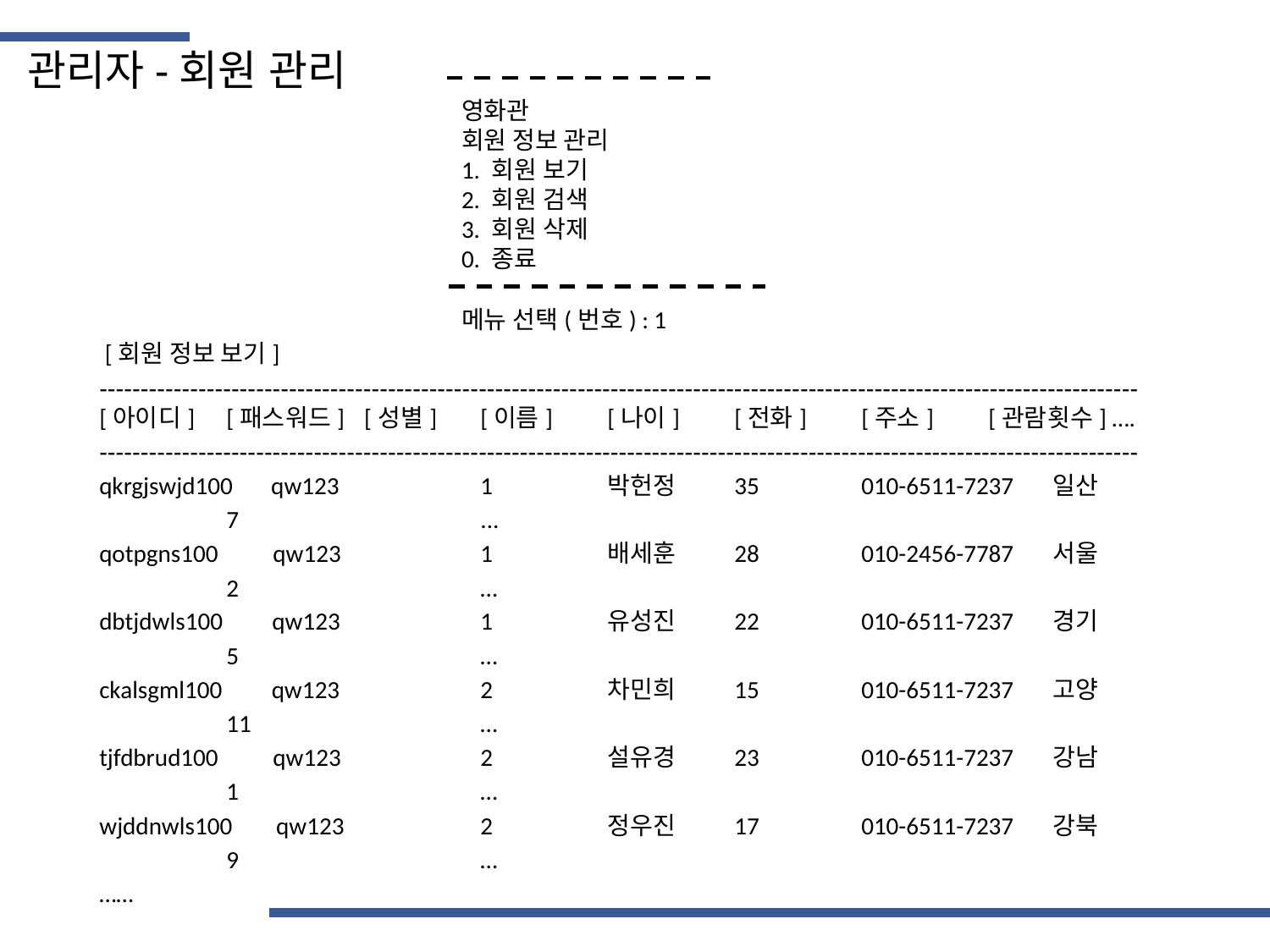

관리자-회원 관리
영화관
회원 정보 관리
1. 회원 보기
2. 회원 검색
3. 회원 삭제
0. 종료
메뉴 선택(번호) : 1
 [회원 정보 보기]
------------------------------------------------------------------------------------------------------------------------------
[아이디]	[패스워드]	  [성별]	[이름]	[나이]	[전화]	[주소]	[관람횟수] ….
------------------------------------------------------------------------------------------------------------------------------
qkrgjswjd100       qw123		1	박헌정	35	010-6511-7237      일산		7		...
qotpgns100          qw123		1	배세훈	28	010-2456-7787      서울		2		…
dbtjdwls100         qw123		1	유성진	22	010-6511-7237      경기		5		…
ckalsgml100         qw123		2	차민희	15	010-6511-7237      고양		11		…
tjfdbrud100          qw123		2	설유경	23	010-6511-7237      강남		1		…
wjddnwls100        qw123		2	정우진	17	010-6511-7237      강북		9		…
……

------------------------------------------------------------------------------------------------------------------------------